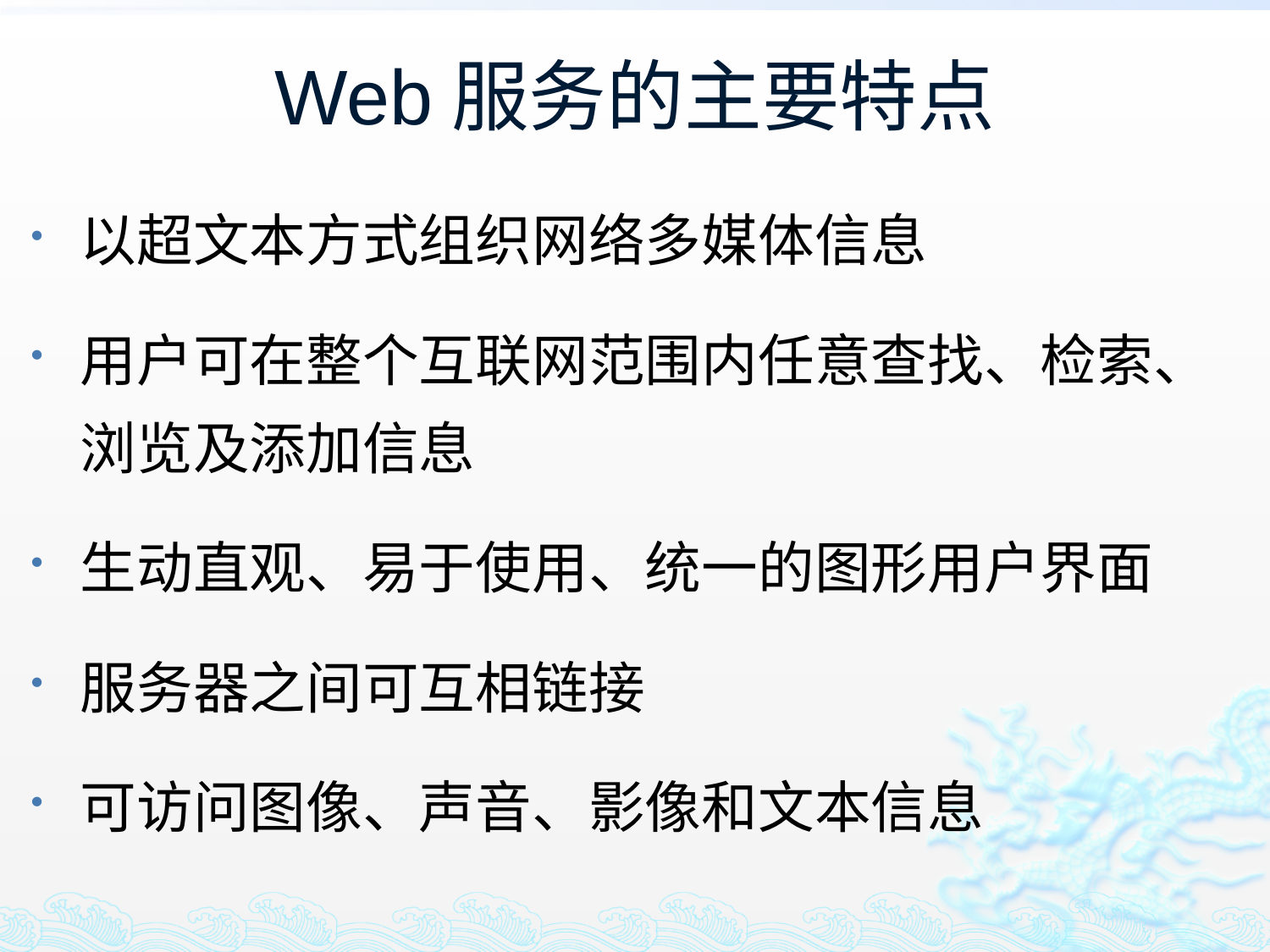

# Web服务的主要特点
以超文本方式组织网络多媒体信息
用户可在整个互联网范围内任意查找、检索、浏览及添加信息
生动直观、易于使用、统一的图形用户界面
服务器之间可互相链接
可访问图像、声音、影像和文本信息